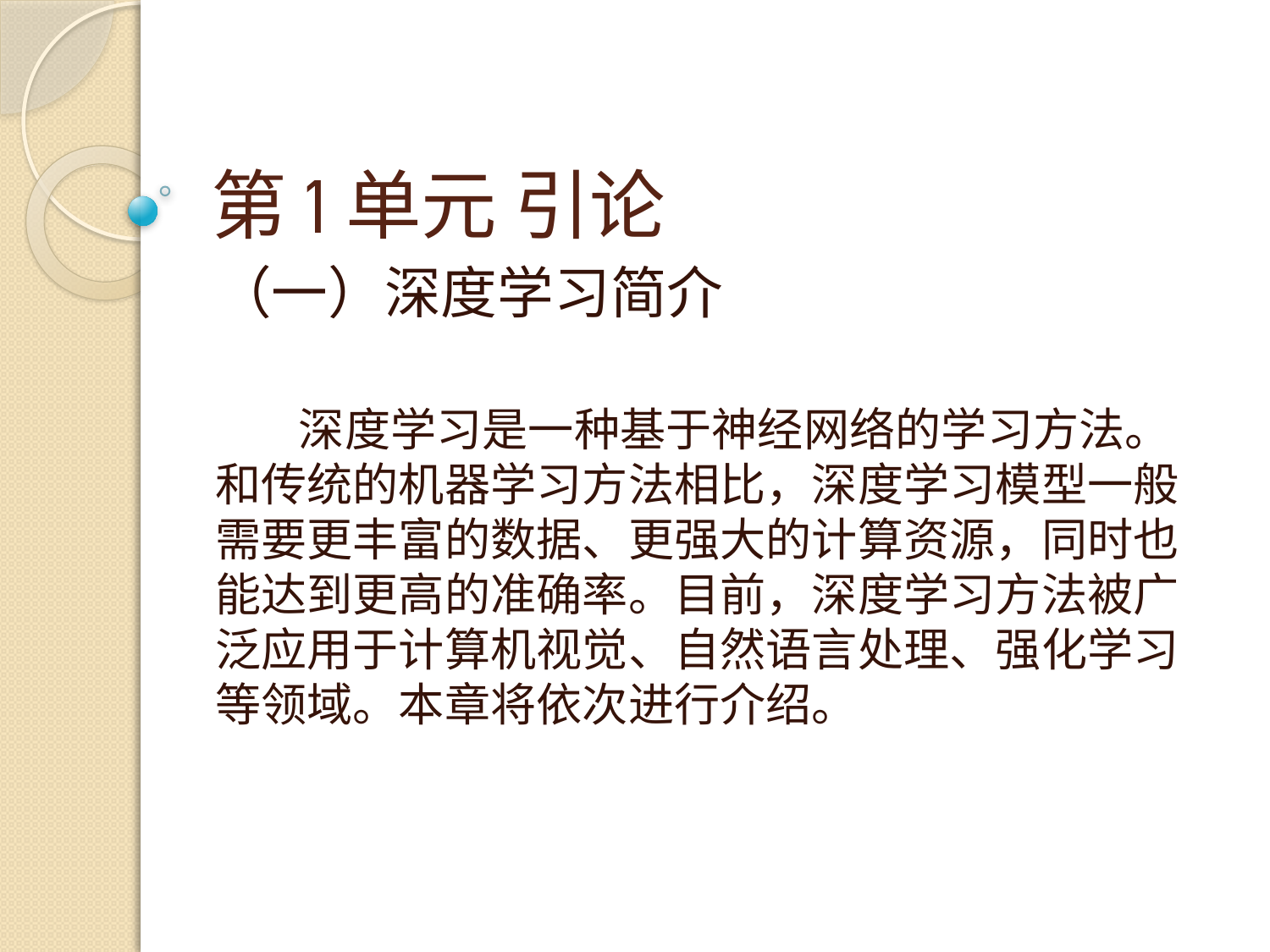

# 第1单元 引论
（一）深度学习简介

       深度学习是一种基于神经网络的学习方法。和传统的机器学习方法相比，深度学习模型一般需要更丰富的数据、更强大的计算资源，同时也能达到更高的准确率。目前，深度学习方法被广泛应用于计算机视觉、自然语言处理、强化学习等领域。本章将依次进行介绍。